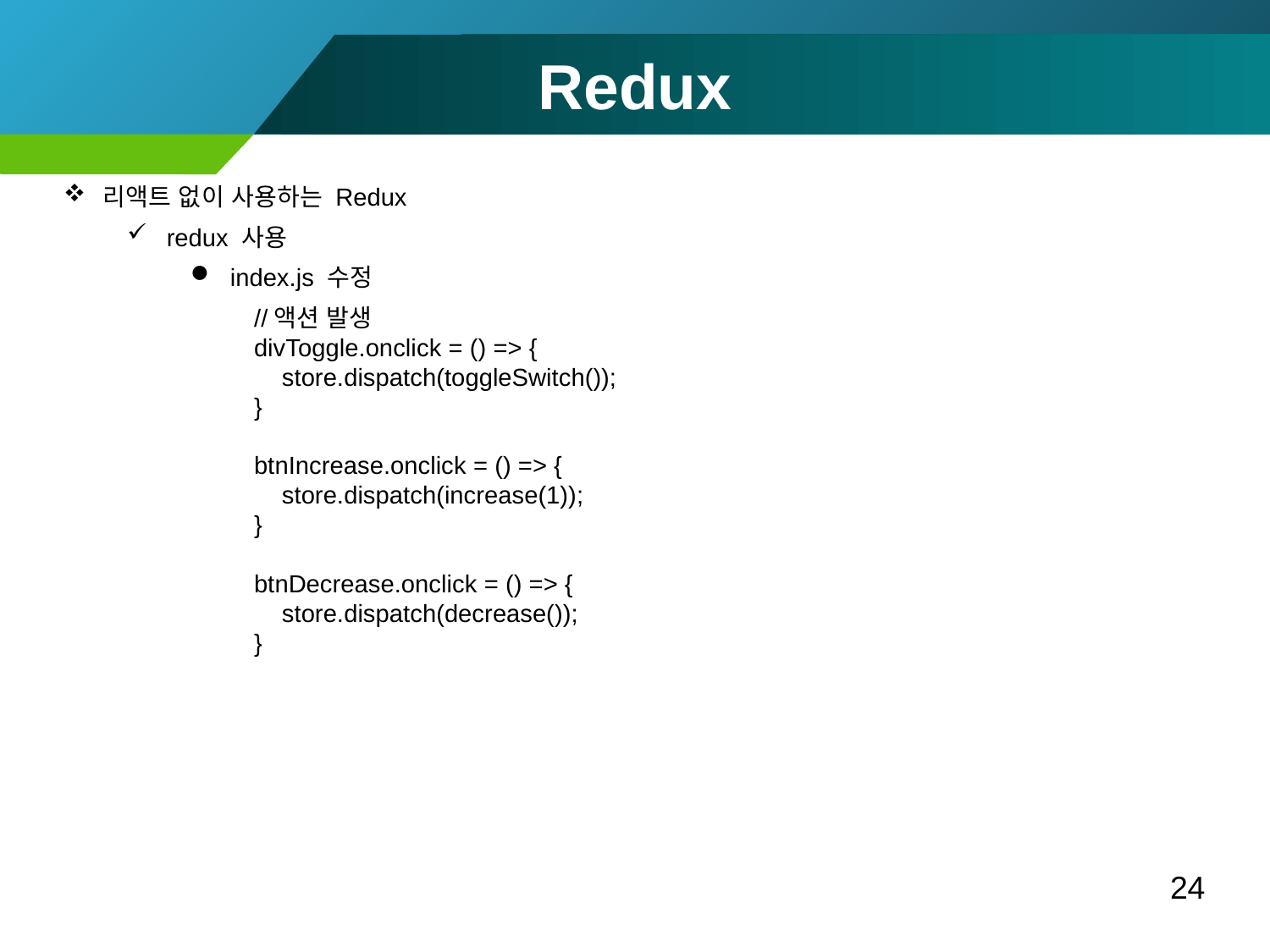

Redux
리액트 없이 사용하는 Redux
redux 사용
index.js 수정
//액션 발생
divToggle.onclick = () => {
    store.dispatch(toggleSwitch());
}

btnIncrease.onclick = () => {
    store.dispatch(increase(1));
}

btnDecrease.onclick = () => {
    store.dispatch(decrease());
}
24